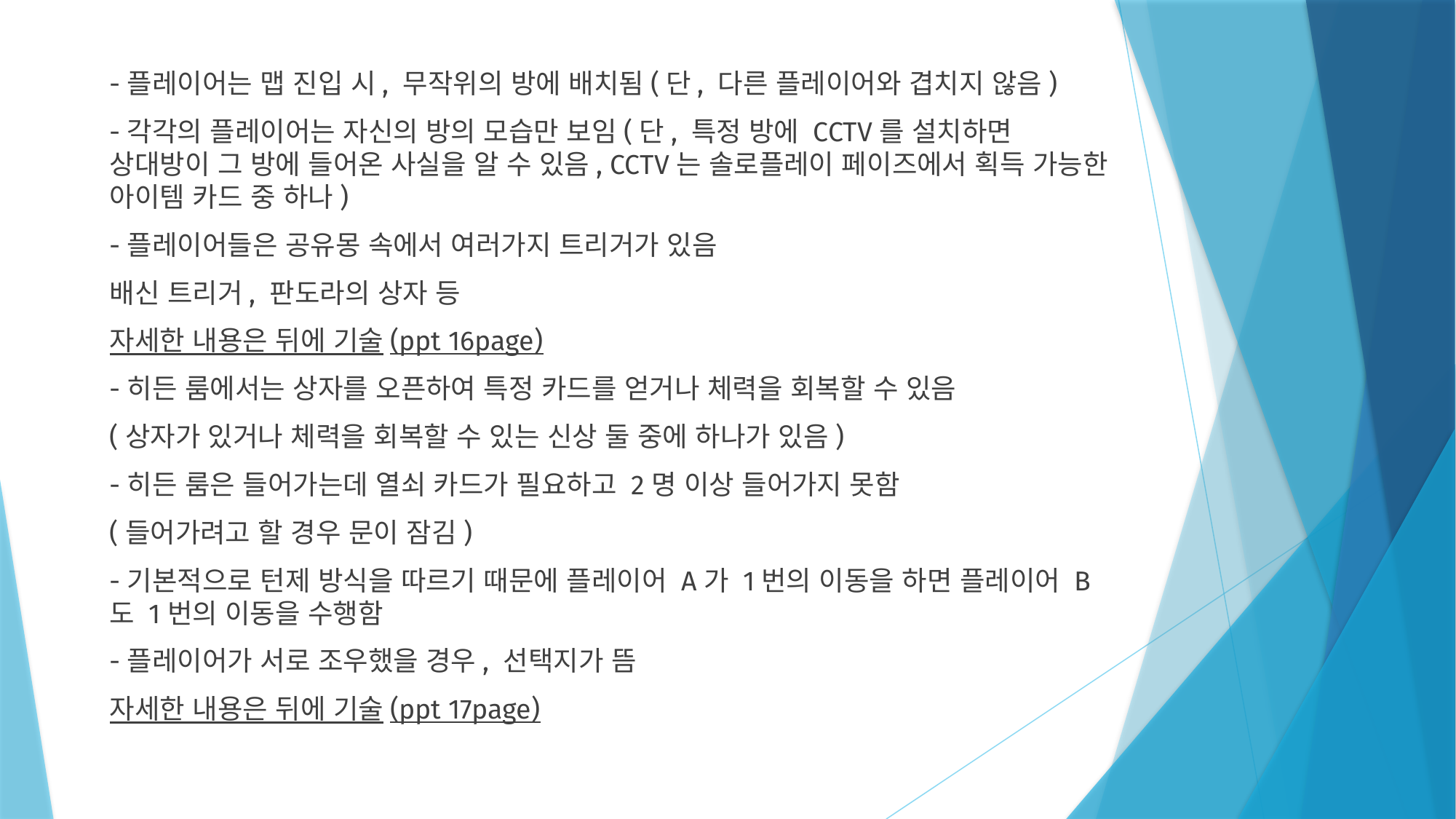

-플레이어는 맵 진입 시, 무작위의 방에 배치됨(단, 다른 플레이어와 겹치지 않음)
-각각의 플레이어는 자신의 방의 모습만 보임(단, 특정 방에 CCTV를 설치하면 상대방이 그 방에 들어온 사실을 알 수 있음, CCTV는 솔로플레이 페이즈에서 획득 가능한 아이템 카드 중 하나)
-플레이어들은 공유몽 속에서 여러가지 트리거가 있음
배신 트리거, 판도라의 상자 등
자세한 내용은 뒤에 기술(ppt 16page)
-히든 룸에서는 상자를 오픈하여 특정 카드를 얻거나 체력을 회복할 수 있음
(상자가 있거나 체력을 회복할 수 있는 신상 둘 중에 하나가 있음)
-히든 룸은 들어가는데 열쇠 카드가 필요하고 2명 이상 들어가지 못함
(들어가려고 할 경우 문이 잠김)
-기본적으로 턴제 방식을 따르기 때문에 플레이어 A가 1번의 이동을 하면 플레이어 B도 1번의 이동을 수행함
-플레이어가 서로 조우했을 경우, 선택지가 뜸
자세한 내용은 뒤에 기술(ppt 17page)